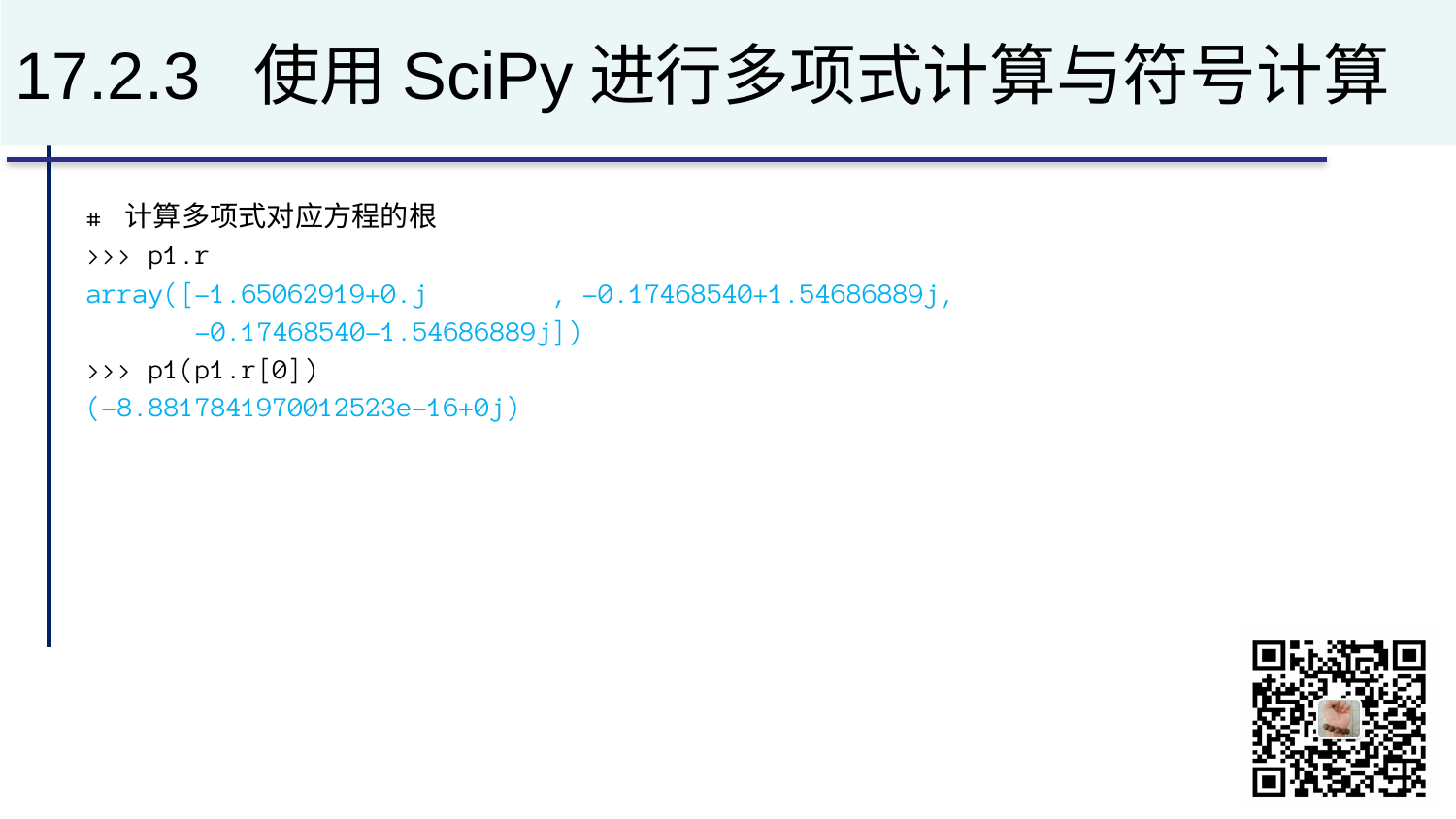

# 17.2.3  使用SciPy进行多项式计算与符号计算
# 计算多项式对应方程的根
>>> p1.r
array([-1.65062919+0.j        , -0.17468540+1.54686889j,
       -0.17468540-1.54686889j])
>>> p1(p1.r[0])
(-8.8817841970012523e-16+0j)